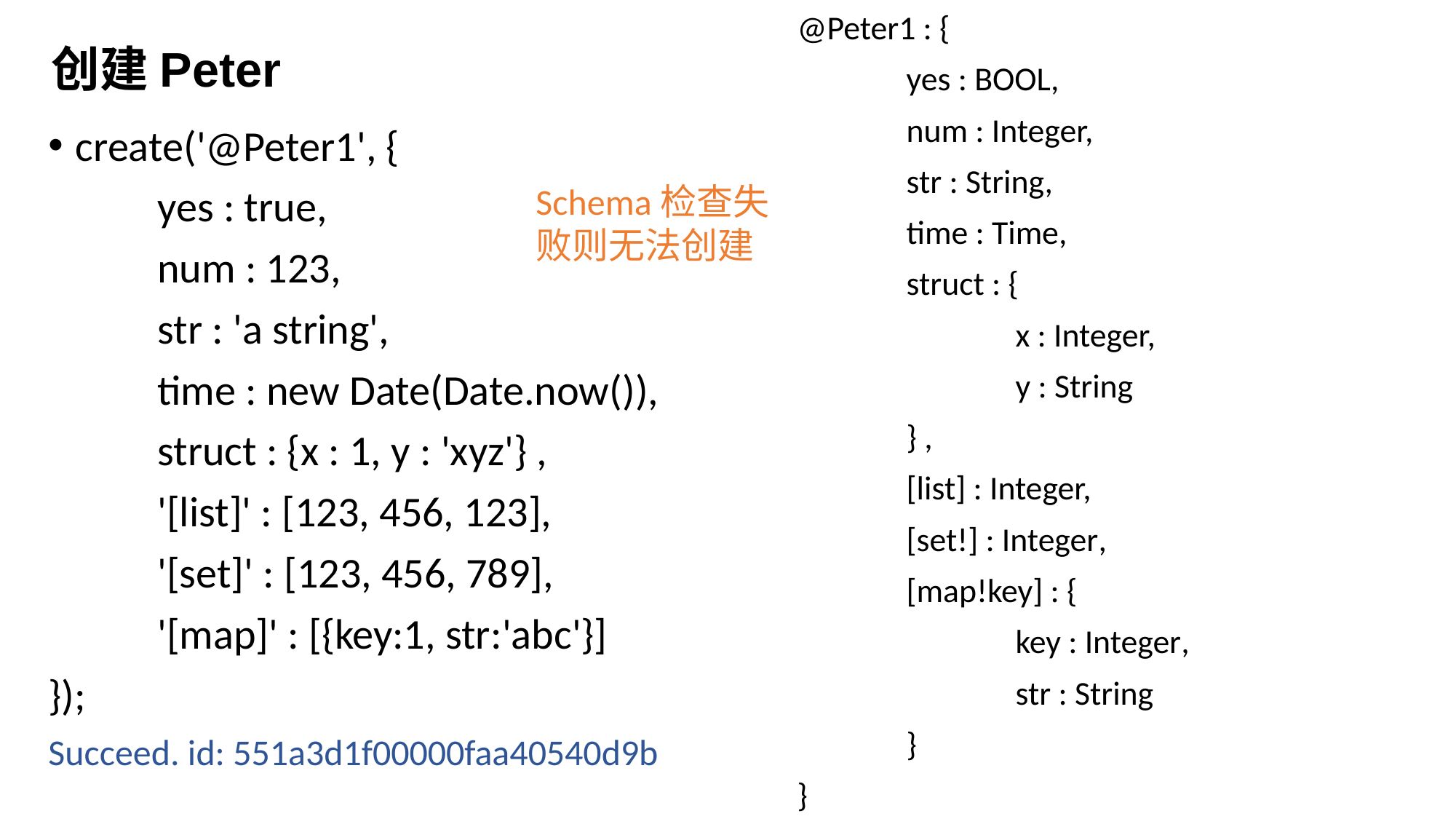

@Peter1 : {
	yes : BOOL,
	num : Integer,
	str : String,
	time : Time,
	struct : {
		x : Integer,
		y : String
	} ,
	[list] : Integer,
	[set!] : Integer,
	[map!key] : {
  		key : Integer,
		str : String
	}
}
创建Peter
create('@Peter1', {
	yes : true,
	num : 123,
	str : 'a string',
	time : new Date(Date.now()),
	struct : {x : 1, y : 'xyz'} ,
	'[list]' : [123, 456, 123],
	'[set]' : [123, 456, 789],
	'[map]' : [{key:1, str:'abc'}]
});
Succeed. id: 551a3d1f00000faa40540d9b

Schema检查失败则无法创建